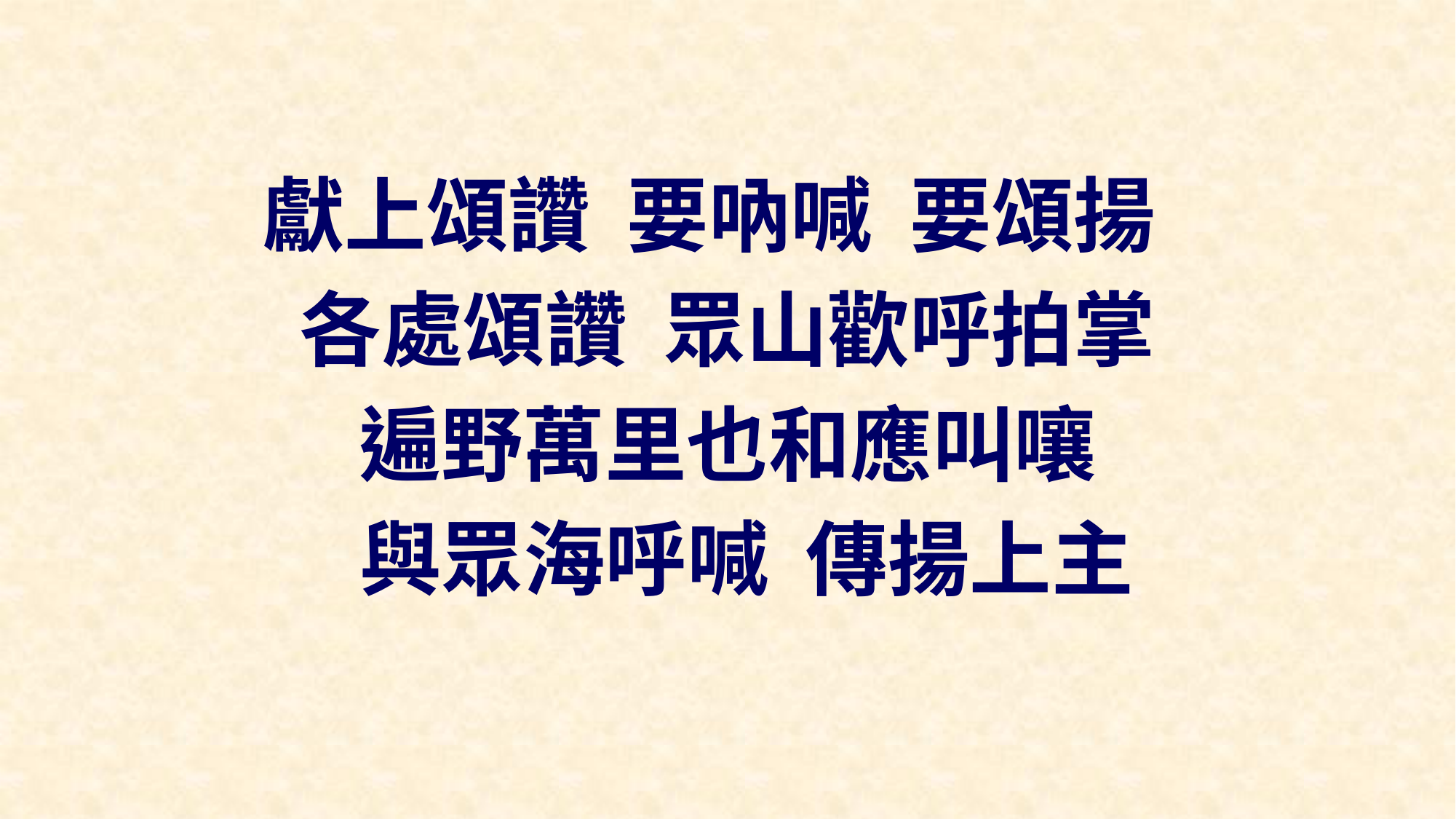

獻上頌讚  要吶喊  要頌揚
各處頌讚  眾山歡呼拍掌
遍野萬里也和應叫嚷
 與眾海呼喊  傳揚上主